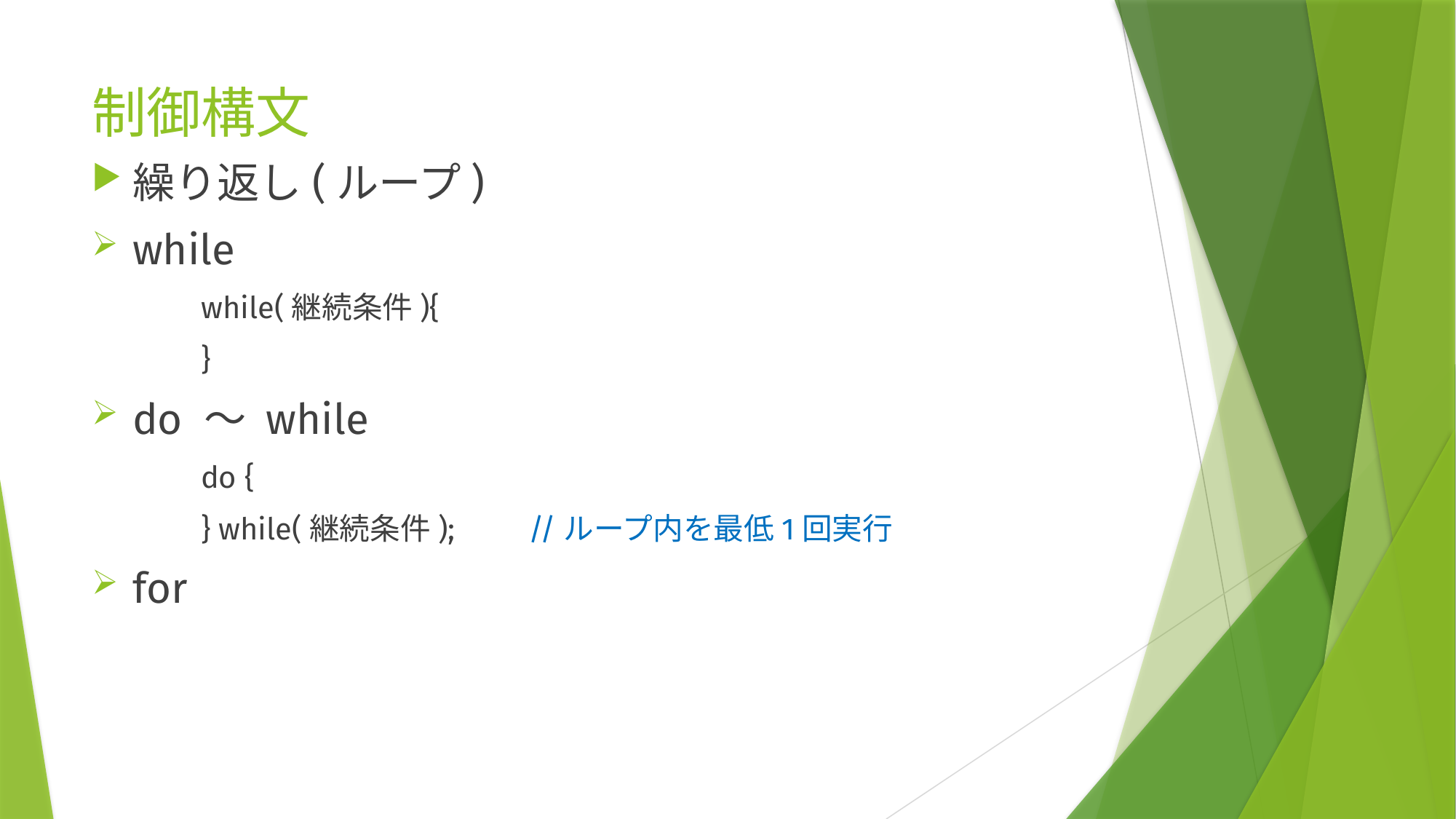

# 制御構文
繰り返し(ループ)
while
	while(継続条件){
	}
do ～ while
	do {
	} while(継続条件);	//ループ内を最低1回実行
for